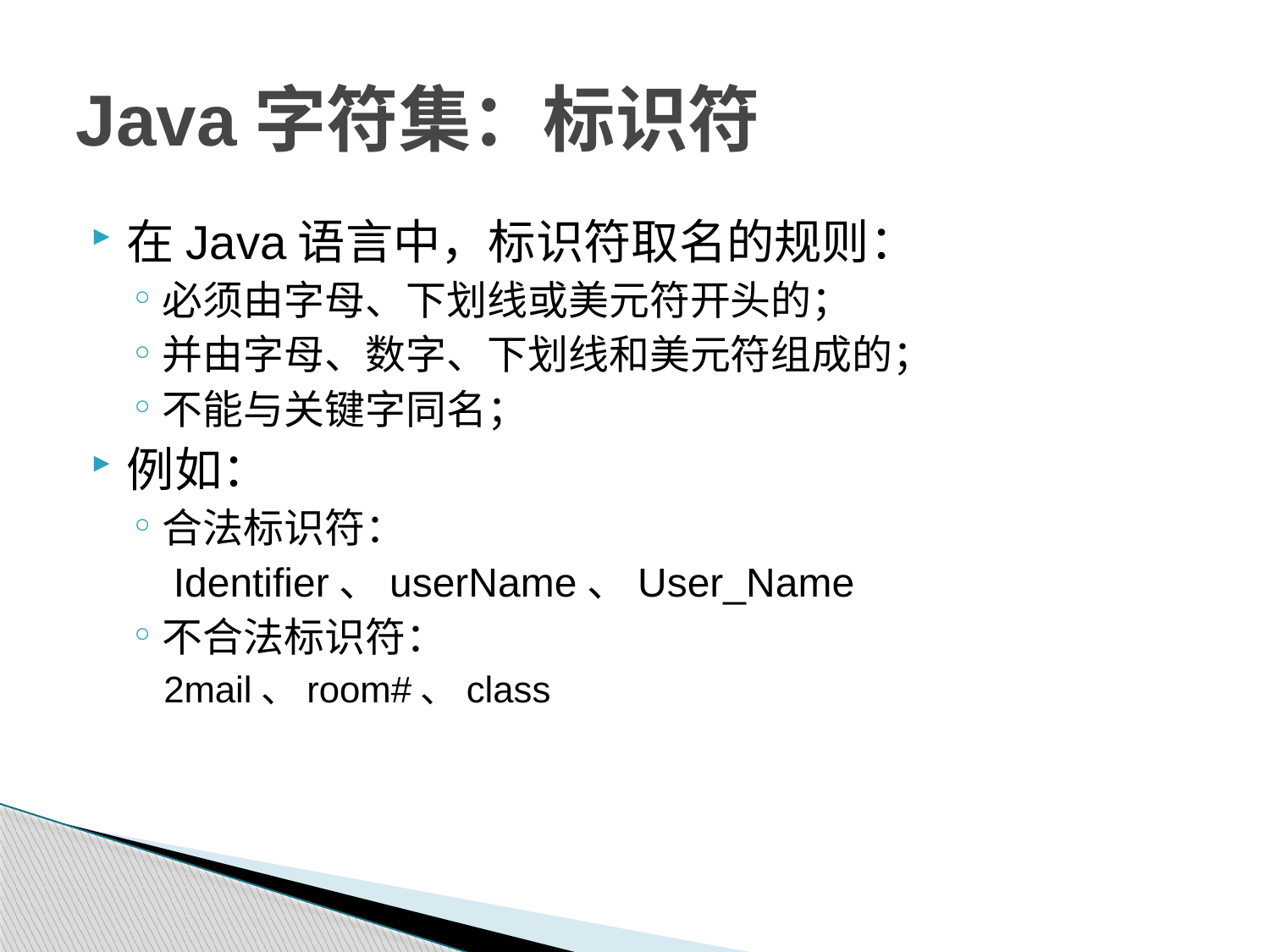

# Java字符集：标识符
在Java语言中，标识符取名的规则：
必须由字母、下划线或美元符开头的；
并由字母、数字、下划线和美元符组成的；
不能与关键字同名；
例如：
合法标识符：
 	 Identifier、userName、User_Name
不合法标识符：
2mail、room#、class